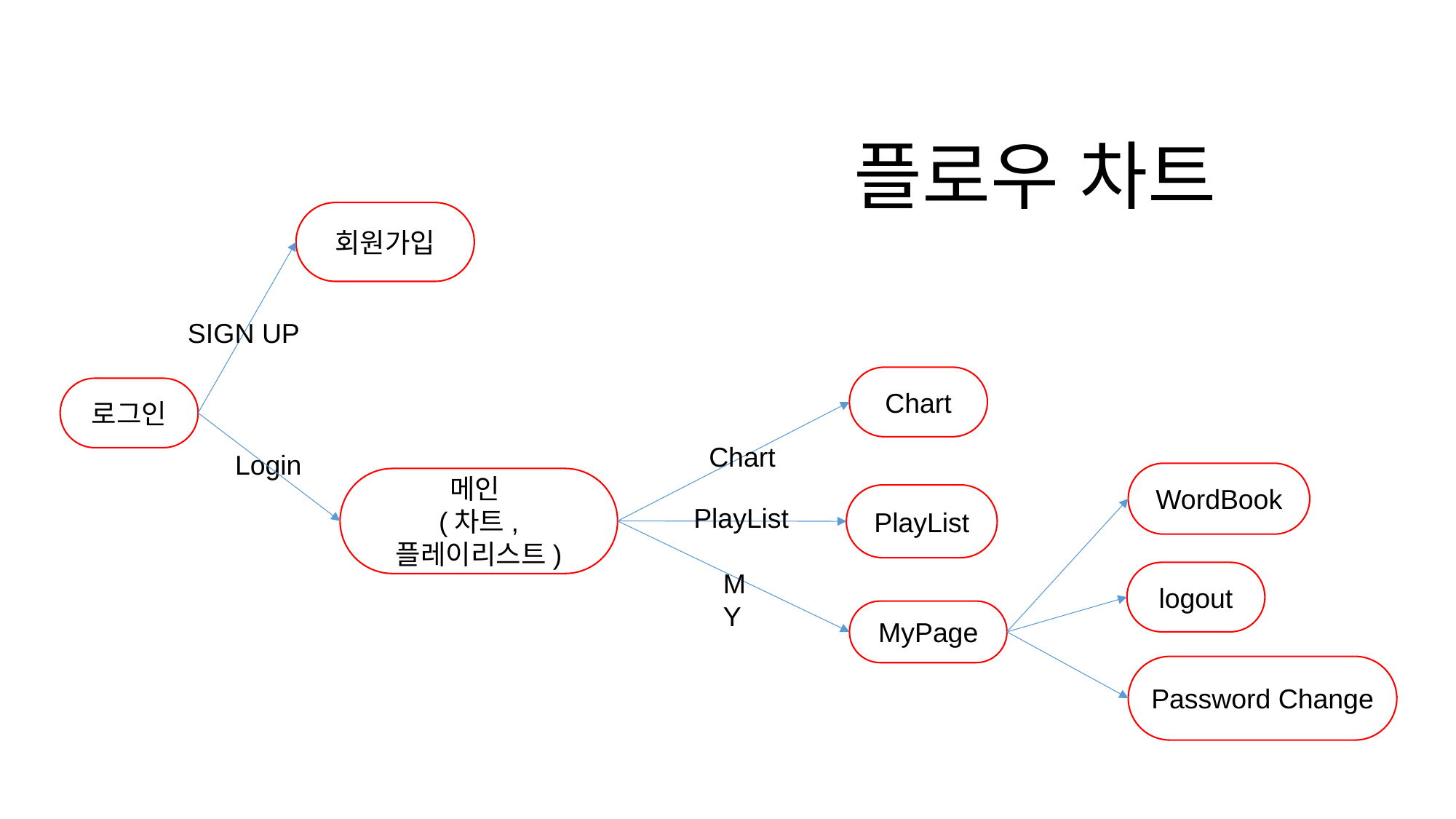

# 플로우 차트
회원가입
SIGN UP
Chart
로그인
Chart
Login
WordBook
메인
(차트, 플레이리스트)
PlayList
PlayList
MY
logout
MyPage
Password Change